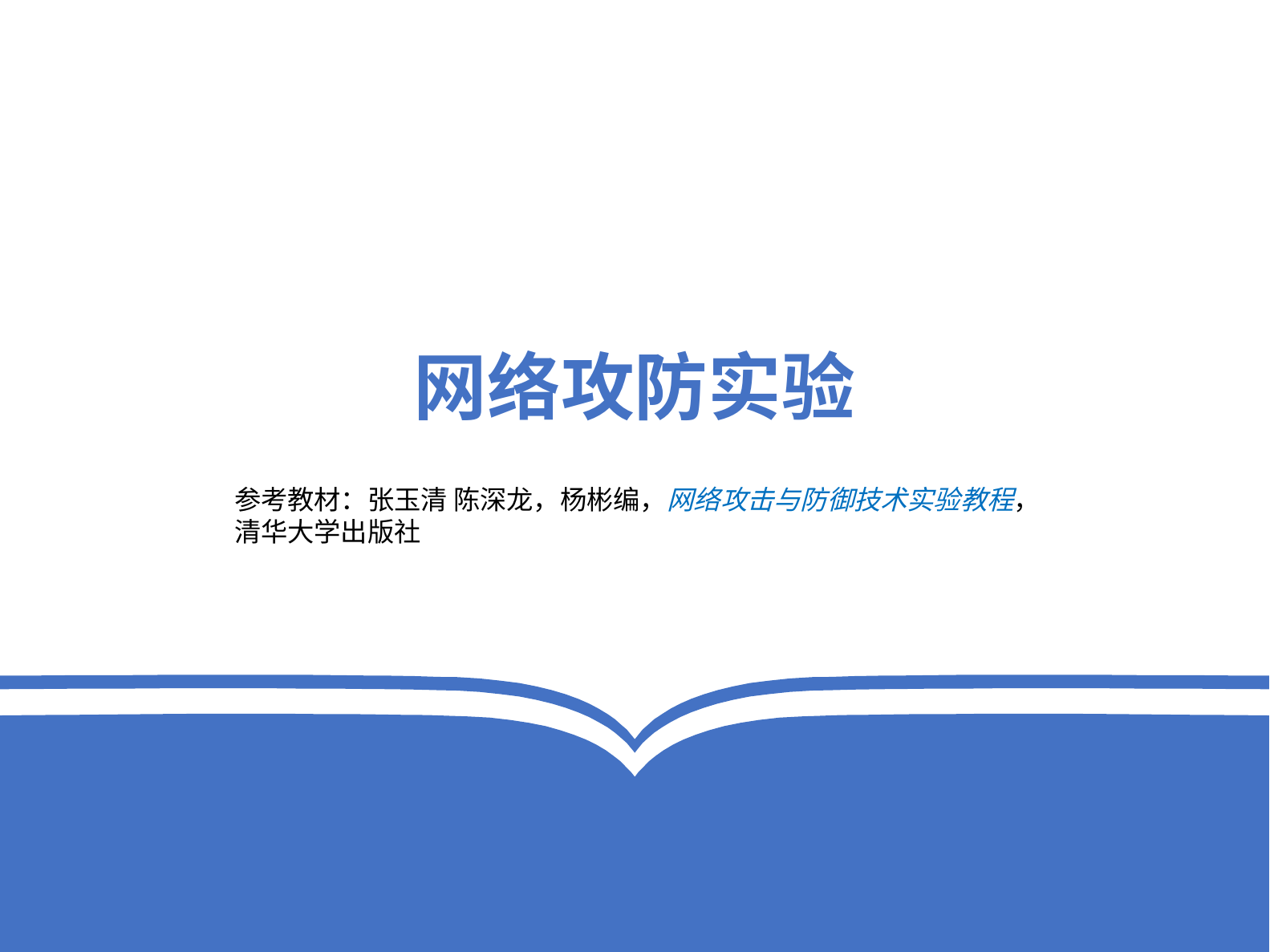

网络攻防实验
参考教材：张玉清 陈深龙，杨彬编，网络攻击与防御技术实验教程，清华大学出版社